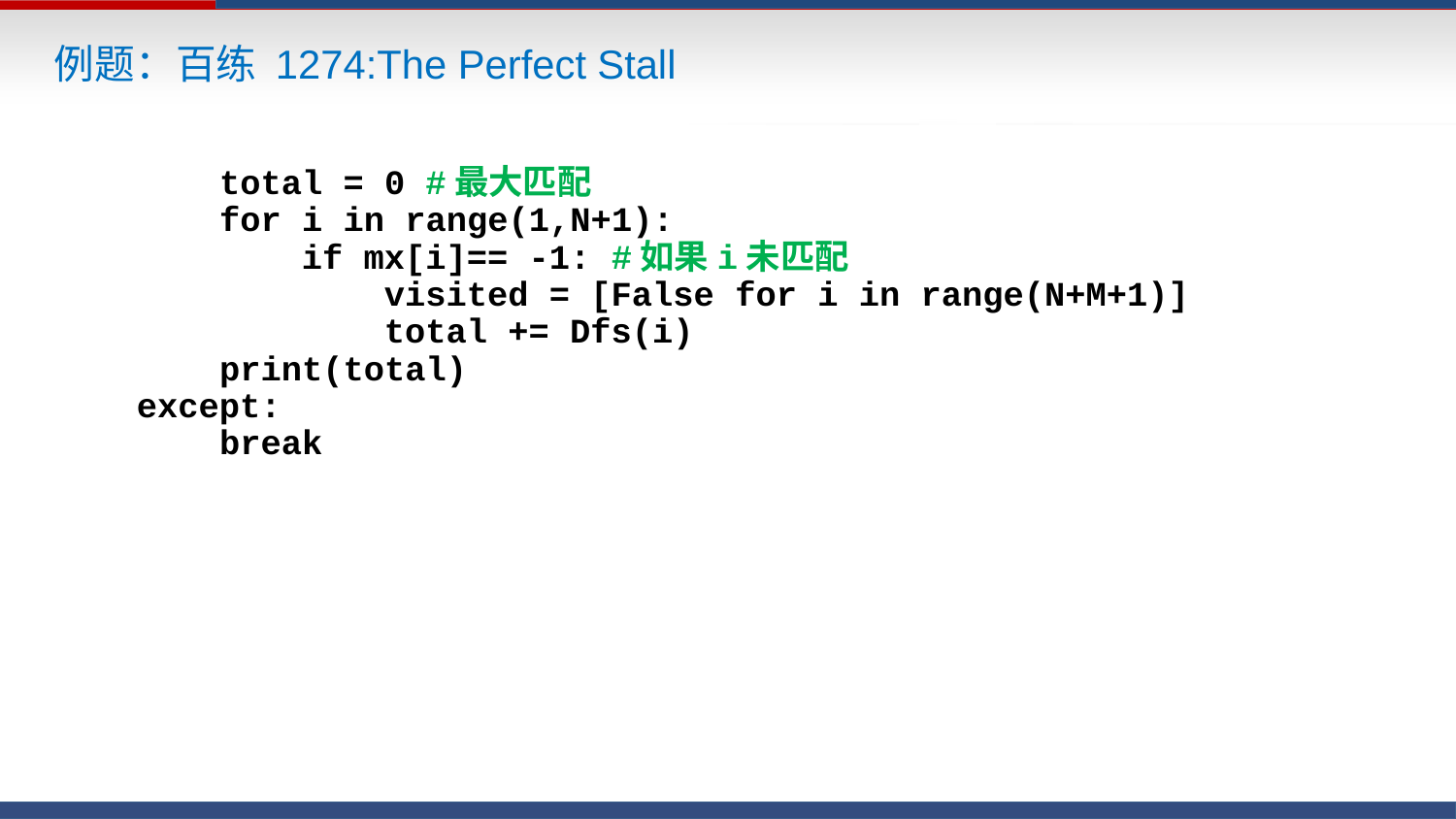

例题：百练 1274:The Perfect Stall

        total = 0 #最大匹配
        for i in range(1,N+1):
            if mx[i]== -1: #如果i未匹配
                visited = [False for i in range(N+M+1)]
                total += Dfs(i)
        print(total)
    except:
        break